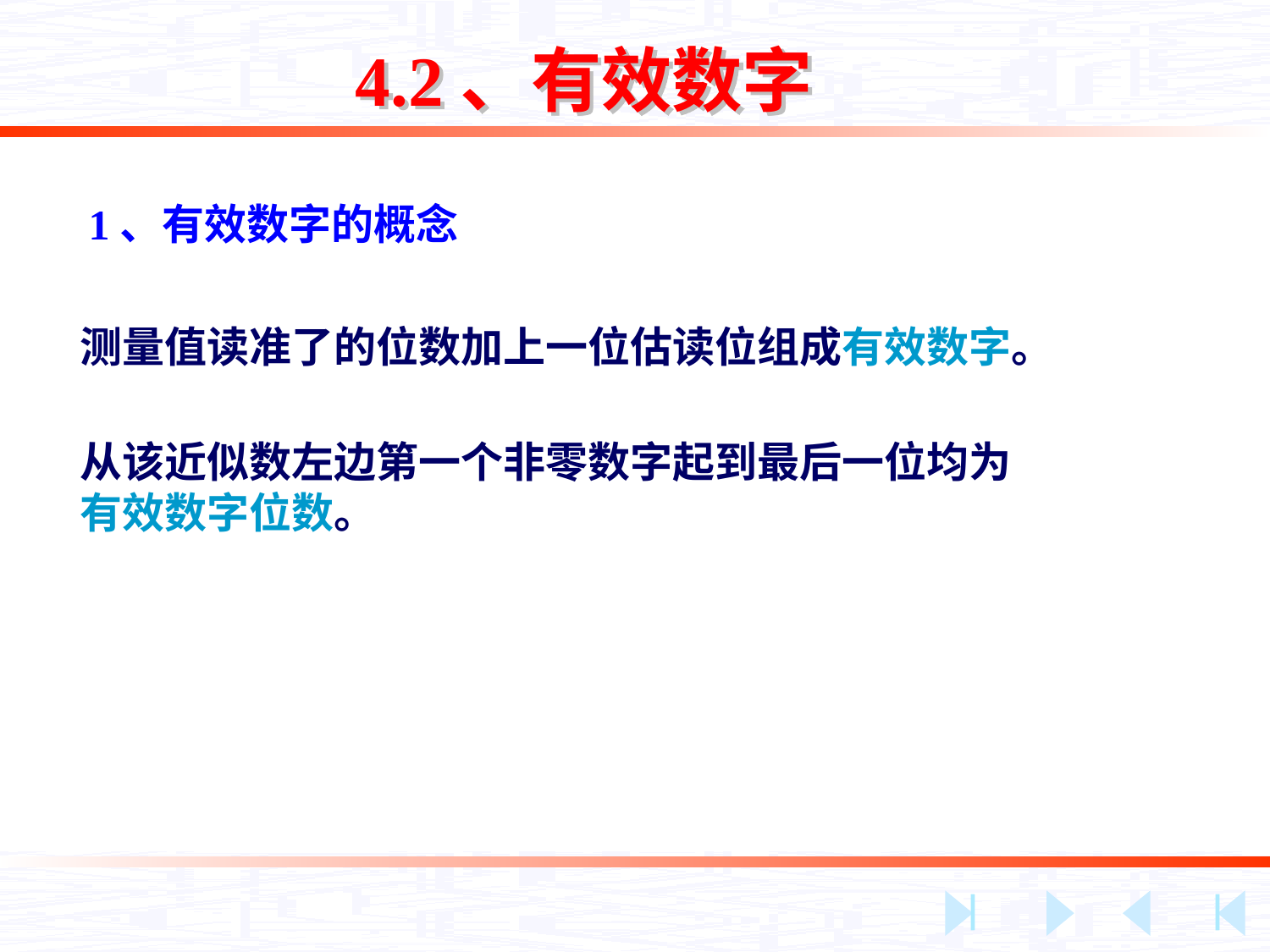

4.2、有效数字
1、有效数字的概念
测量值读准了的位数加上一位估读位组成有效数字。
从该近似数左边第一个非零数字起到最后一位均为有效数字位数。